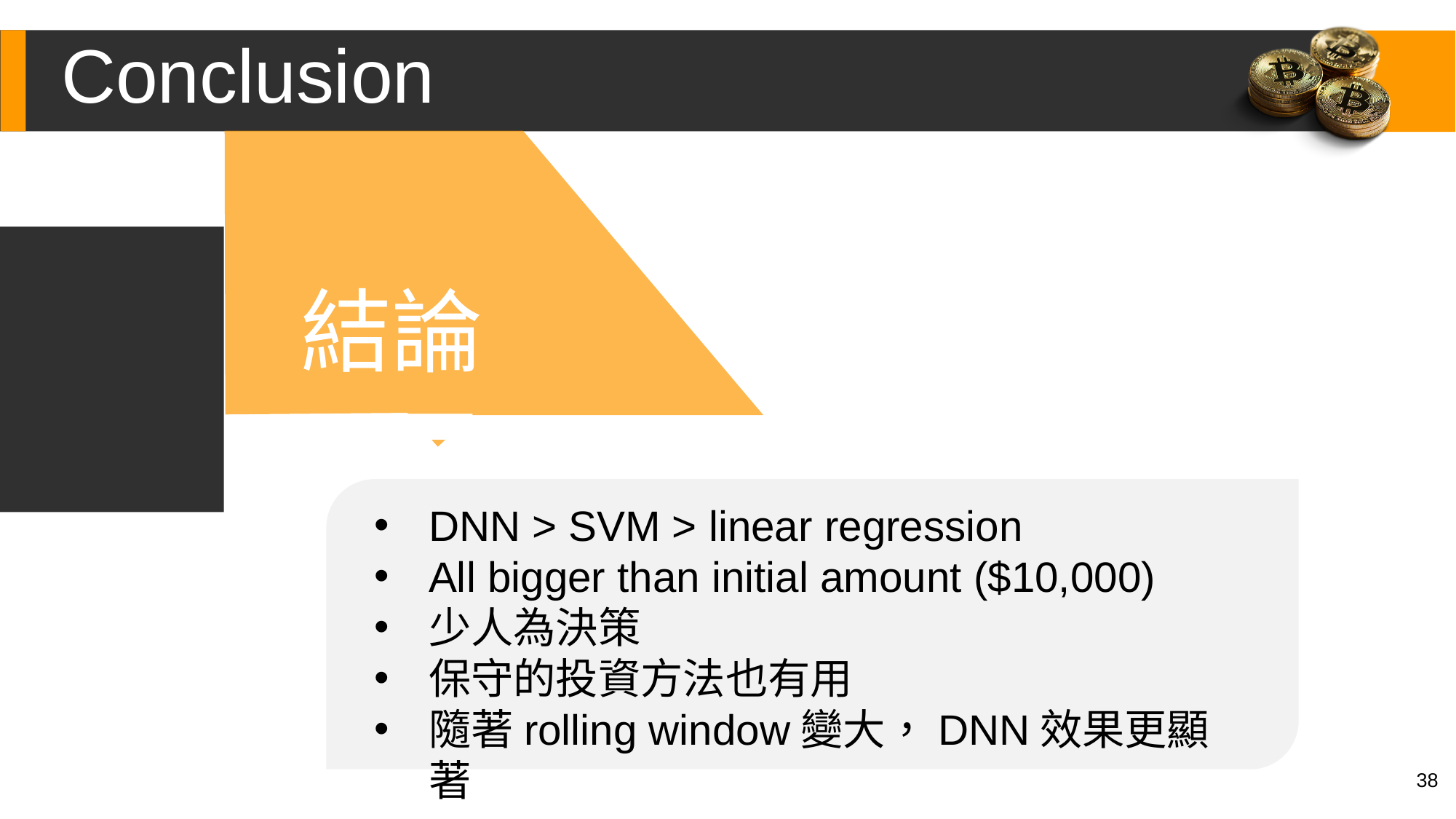

Conclusion

結論

DNN > SVM > linear regression
All bigger than initial amount ($10,000)
少人為決策
保守的投資方法也有用
隨著rolling window變大，DNN效果更顯著

38